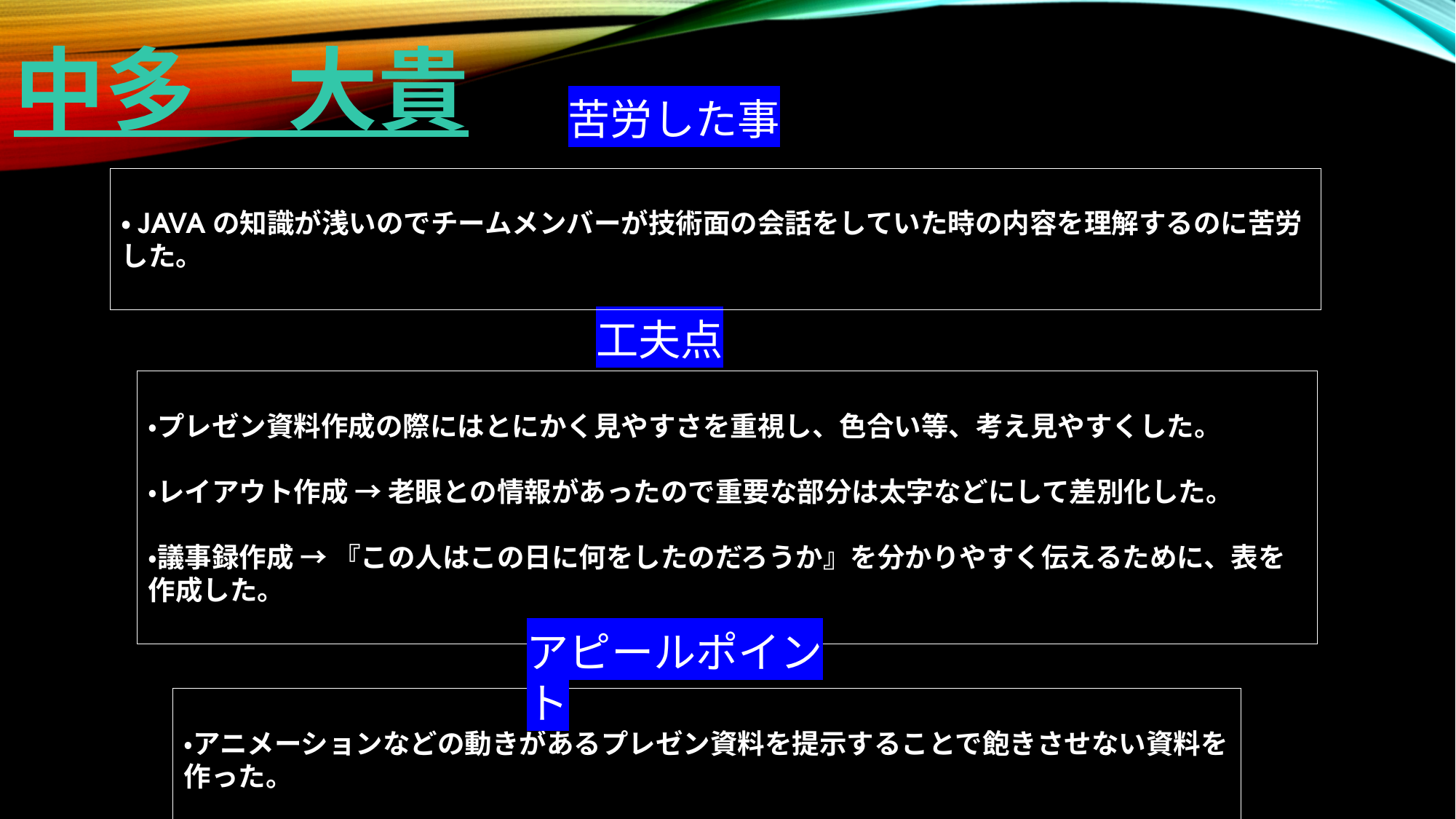

中多　大貴
苦労した事

・JAVAの知識が浅いのでチームメンバーが技術面の会話をしていた時の内容を理解するのに苦労した。

工夫点

・プレゼン資料作成の際にはとにかく見やすさを重視し、色合い等、考え見やすくした。

・レイアウト作成 → 老眼との情報があったので重要な部分は太字などにして差別化した。

・議事録作成 → 『この人はこの日に何をしたのだろうか』を分かりやすく伝えるために、表を作成した。

アピールポイント

・アニメーションなどの動きがあるプレゼン資料を提示することで飽きさせない資料を作った。